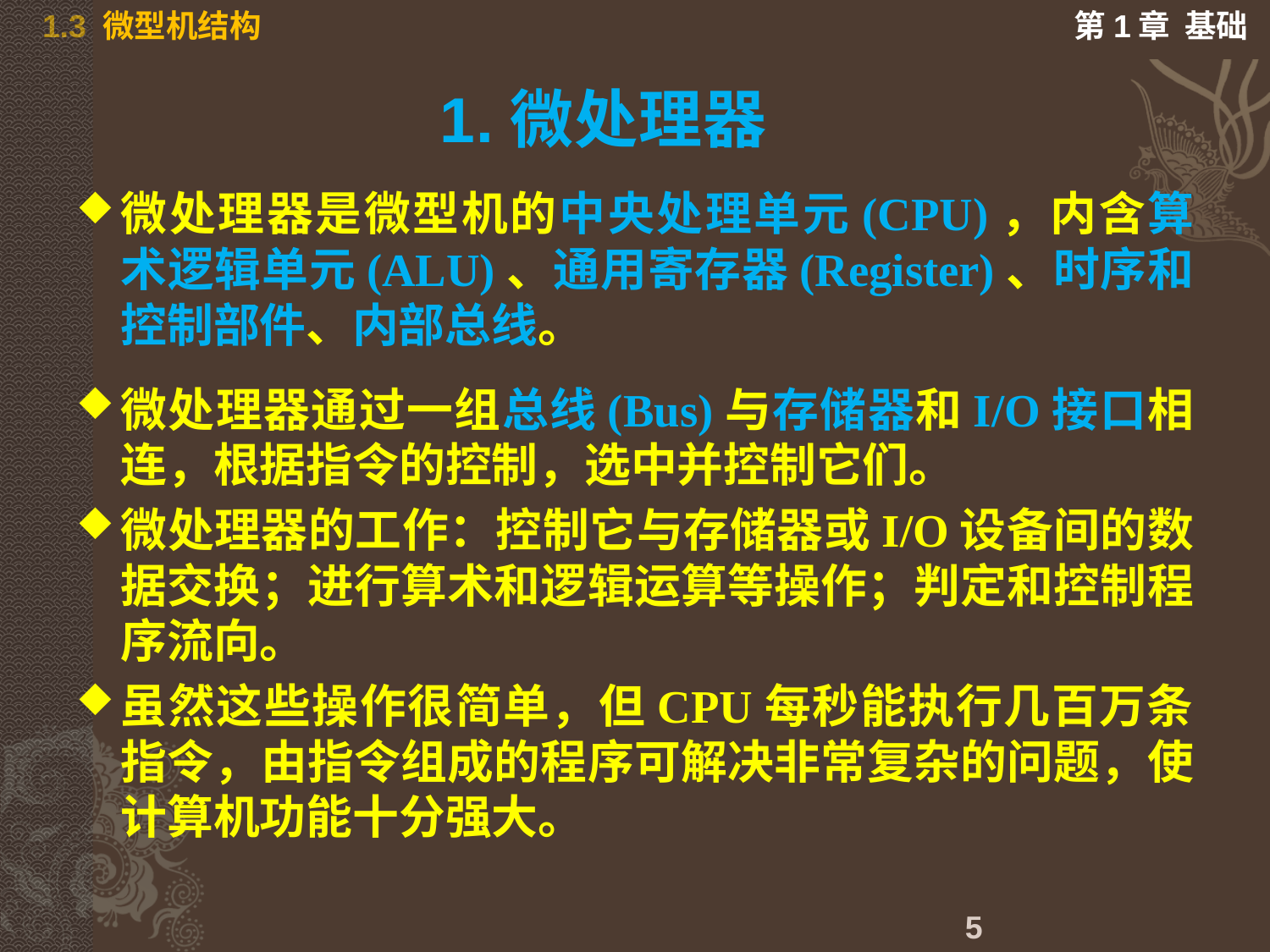

# 1.微处理器
微处理器是微型机的中央处理单元(CPU)，内含算术逻辑单元(ALU)、通用寄存器(Register)、时序和控制部件、内部总线。
微处理器通过一组总线(Bus)与存储器和I/O接口相连，根据指令的控制，选中并控制它们。
微处理器的工作：控制它与存储器或I/O设备间的数据交换；进行算术和逻辑运算等操作；判定和控制程序流向。
虽然这些操作很简单，但CPU每秒能执行几百万条指令，由指令组成的程序可解决非常复杂的问题，使计算机功能十分强大。